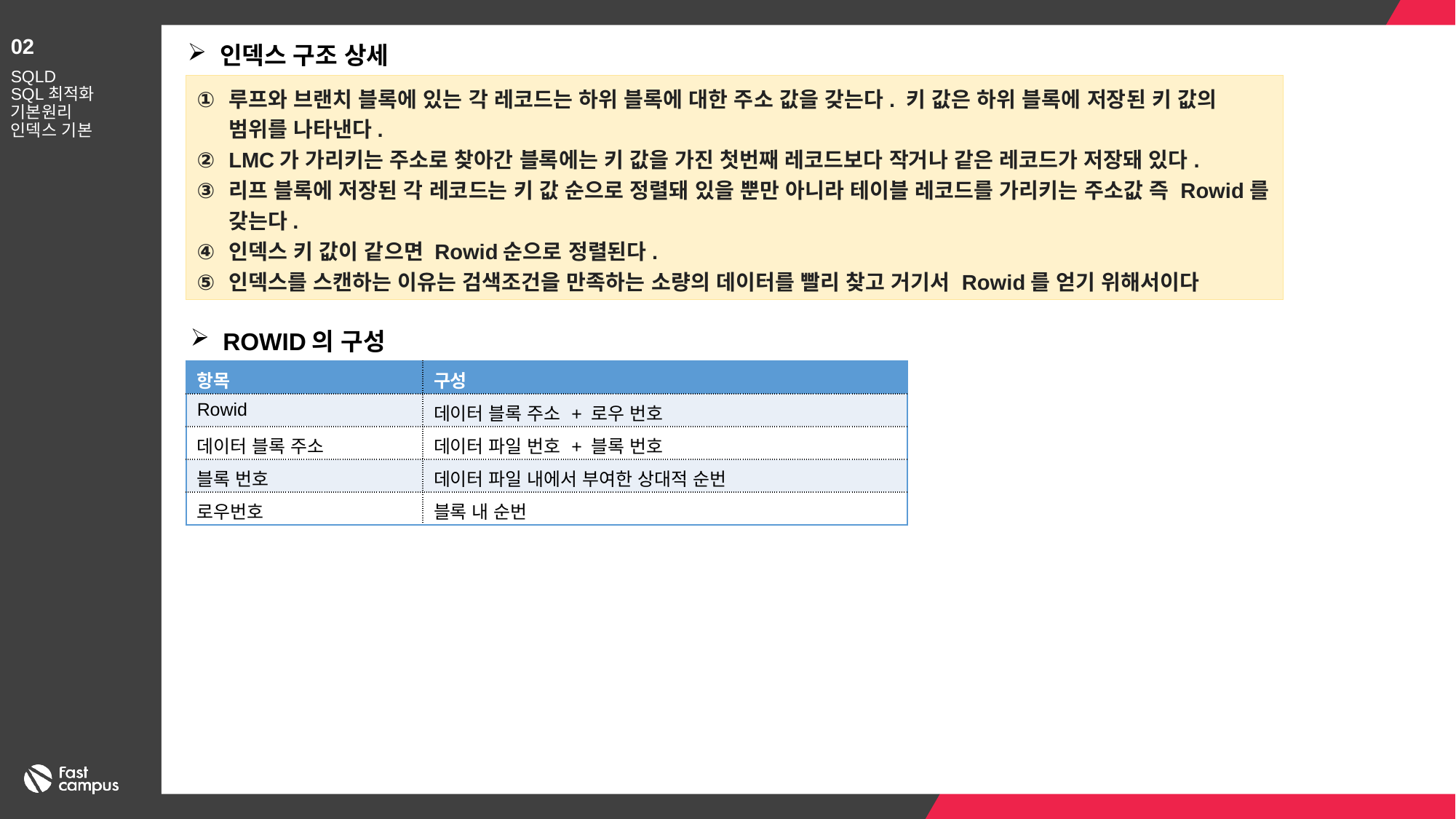

02
인덱스 구조 상세
SQLD
SQL최적화 기본원리
인덱스 기본
루프와 브랜치 블록에 있는 각 레코드는 하위 블록에 대한 주소 값을 갖는다. 키 값은 하위 블록에 저장된 키 값의 범위를 나타낸다.
LMC가 가리키는 주소로 찾아간 블록에는 키 값을 가진 첫번째 레코드보다 작거나 같은 레코드가 저장돼 있다.
리프 블록에 저장된 각 레코드는 키 값 순으로 정렬돼 있을 뿐만 아니라 테이블 레코드를 가리키는 주소값 즉 Rowid를 갖는다.
인덱스 키 값이 같으면 Rowid순으로 정렬된다.
인덱스를 스캔하는 이유는 검색조건을 만족하는 소량의 데이터를 빨리 찾고 거기서 Rowid를 얻기 위해서이다
ROWID의 구성
| 항목 | 구성 |
| --- | --- |
| Rowid | 데이터 블록 주소 + 로우 번호 |
| 데이터 블록 주소 | 데이터 파일 번호 + 블록 번호 |
| 블록 번호 | 데이터 파일 내에서 부여한 상대적 순번 |
| 로우번호 | 블록 내 순번 |